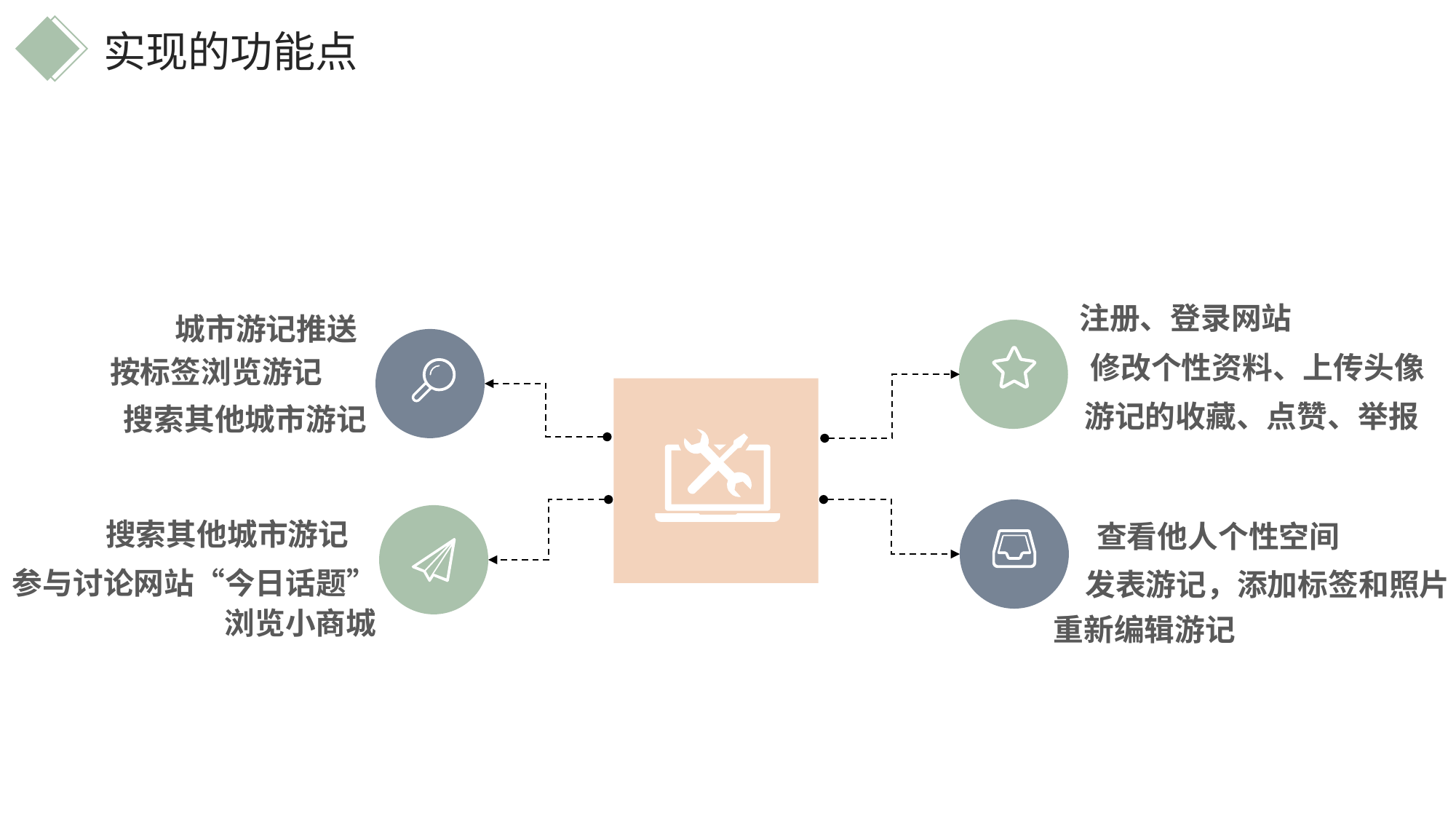

实现的功能点
注册、登录网站
城市游记推送

修改个性资料、上传头像
按标签浏览游记

游记的收藏、点赞、举报
搜索其他城市游记

搜索其他城市游记
查看他人个性空间
参与讨论网站“今日话题”
发表游记，添加标签和照片
浏览小商城
重新编辑游记